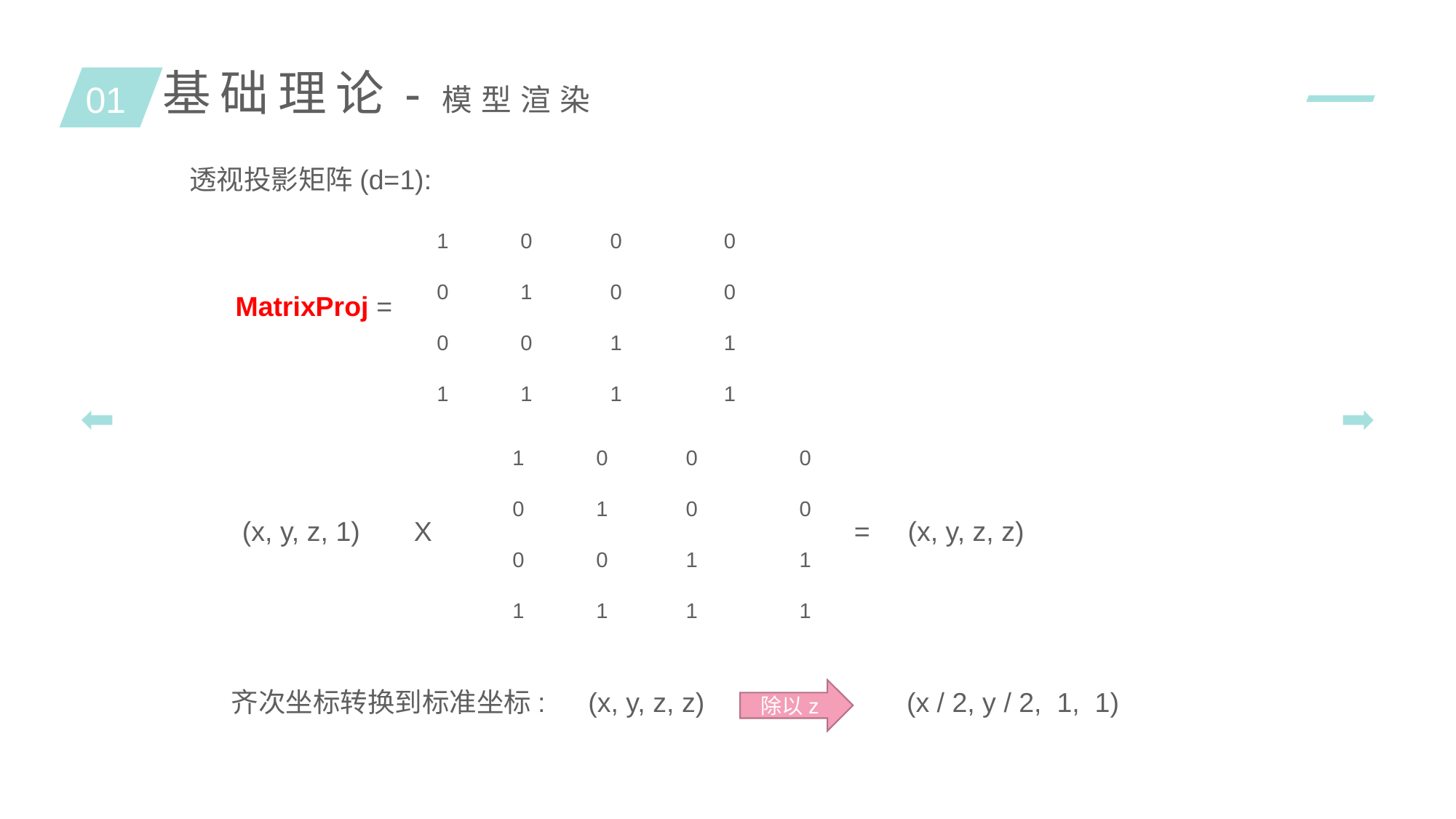

基础理论-模型渲染

01

透视投影矩阵(d=1):
1            0             0                 0

0            1             0                 0

0            0             1                 1

1            1             1                 1

MatrixProj =

1            0             0                 0

0            1             0                 0

0            0             1                 1

1            1             1                 1

(x, y, z, 1)
X
=
(x, y, z, z)
齐次坐标转换到标准坐标:
(x, y, z, z)
除以z
(x / 2, y / 2,  1,  1)